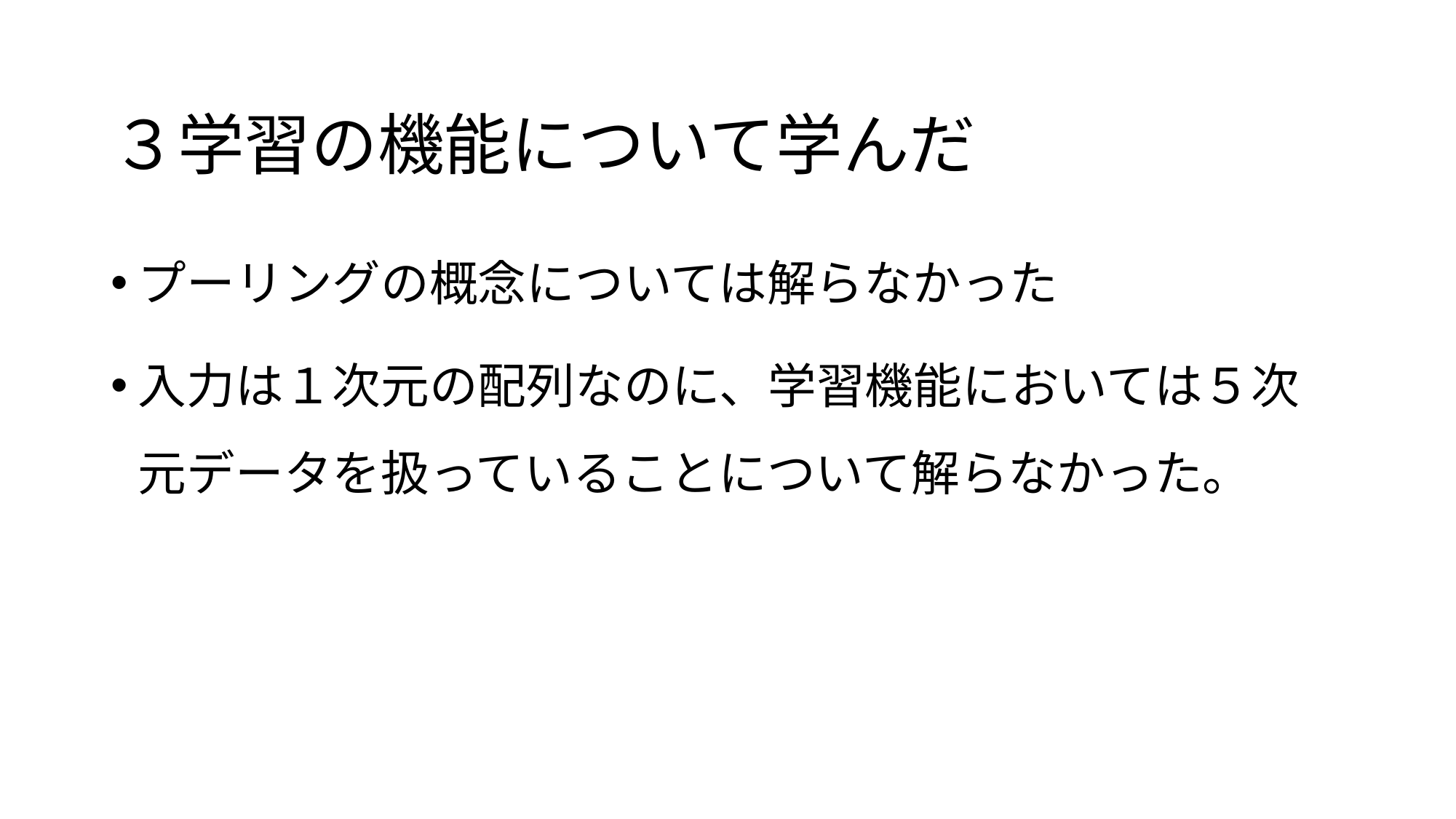

# ３学習の機能について学んだ
プーリングの概念については解らなかった
入力は１次元の配列なのに、学習機能においては５次元データを扱っていることについて解らなかった。